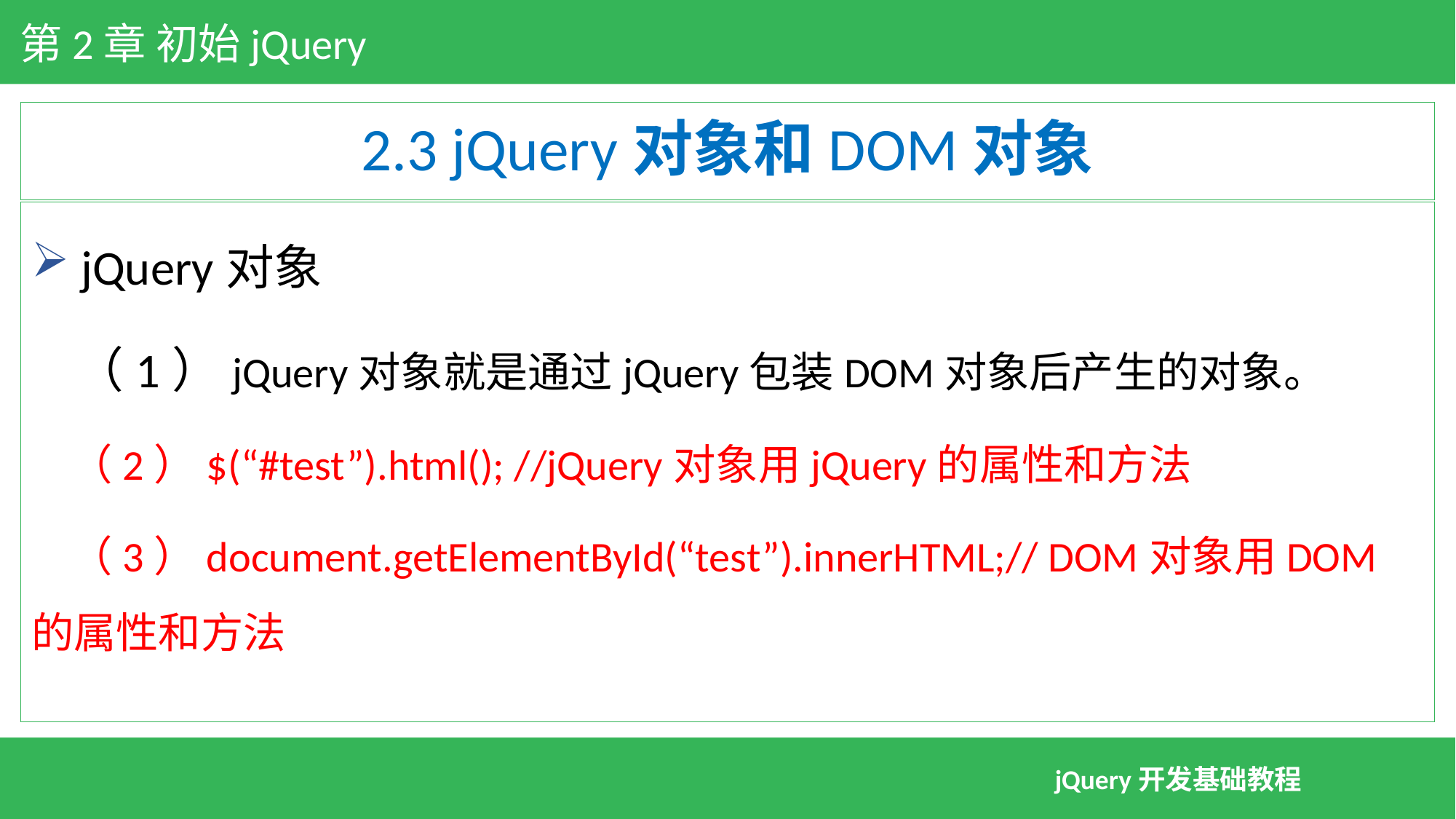

第2章 初始jQuery

# 2.3 jQuery对象和DOM对象
 jQuery对象
   （1）jQuery对象就是通过jQuery包装DOM对象后产生的对象。
   （2）$(“#test”).html(); //jQuery对象用jQuery的属性和方法
   （3）document.getElementById(“test”).innerHTML;// DOM对象用DOM的属性和方法

jQuery开发基础教程